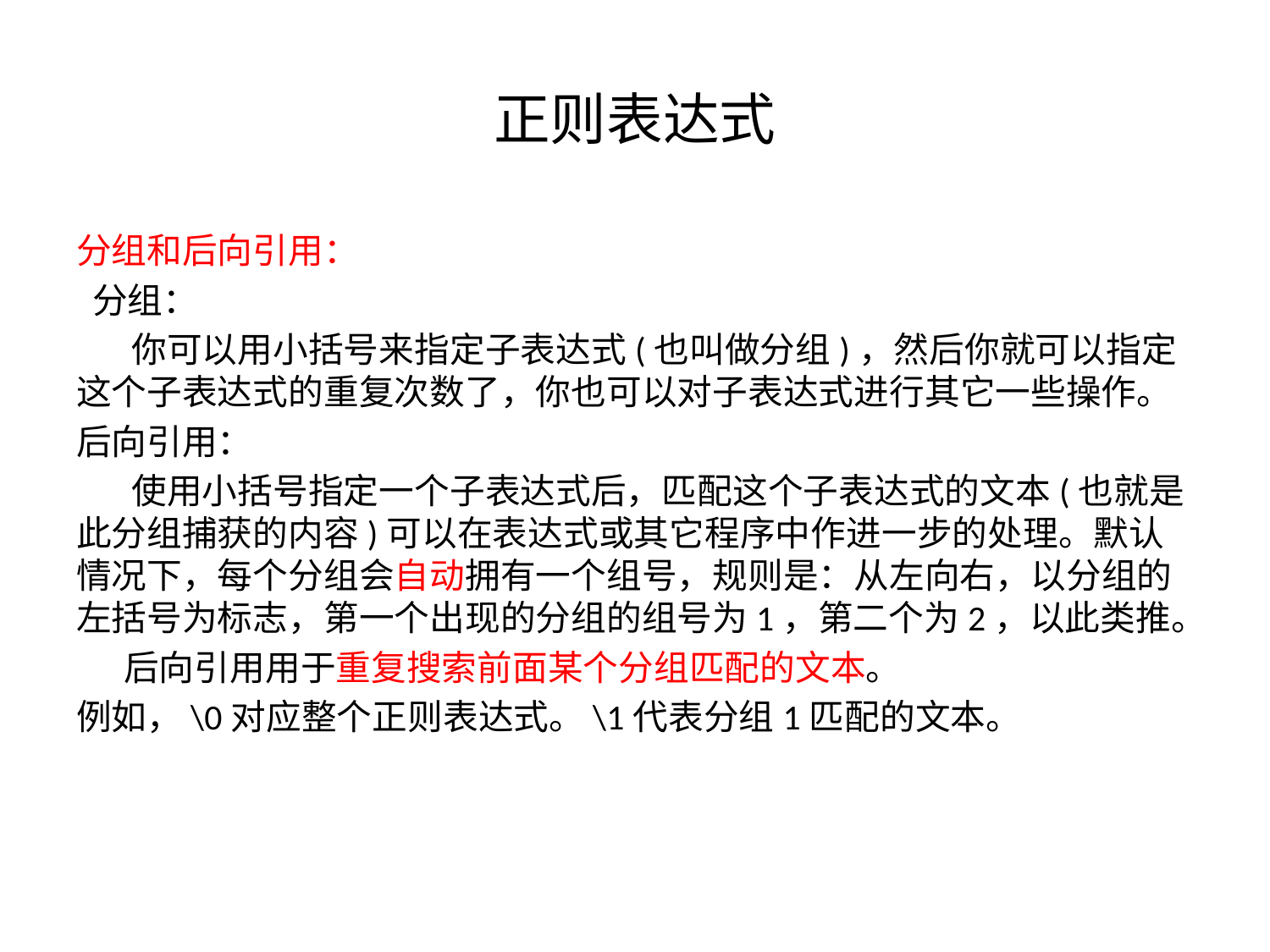

# 正则表达式
分组和后向引用：
 分组：
      你可以用小括号来指定子表达式(也叫做分组)，然后你就可以指定这个子表达式的重复次数了，你也可以对子表达式进行其它一些操作。
后向引用：
      使用小括号指定一个子表达式后，匹配这个子表达式的文本(也就是此分组捕获的内容)可以在表达式或其它程序中作进一步的处理。默认情况下，每个分组会自动拥有一个组号，规则是：从左向右，以分组的左括号为标志，第一个出现的分组的组号为1，第二个为2，以此类推。
     后向引用用于重复搜索前面某个分组匹配的文本。
例如，\0对应整个正则表达式。\1代表分组1匹配的文本。